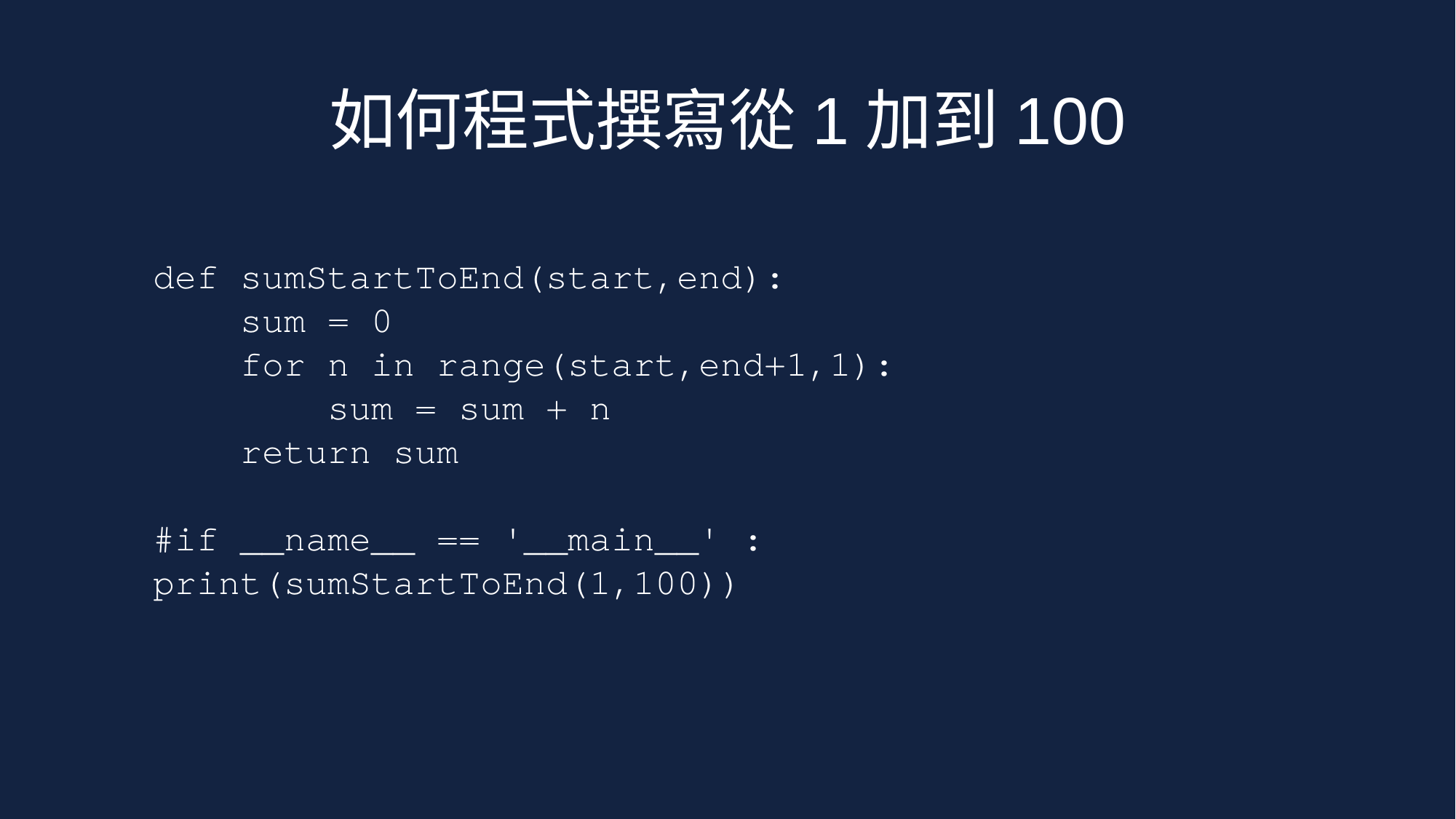

# 如何程式撰寫從1加到100
def sumStartToEnd(start,end):
    sum = 0
    for n in range(start,end+1,1):
        sum = sum + n
    return sum

#if __name__ == '__main__' :
print(sumStartToEnd(1,100))